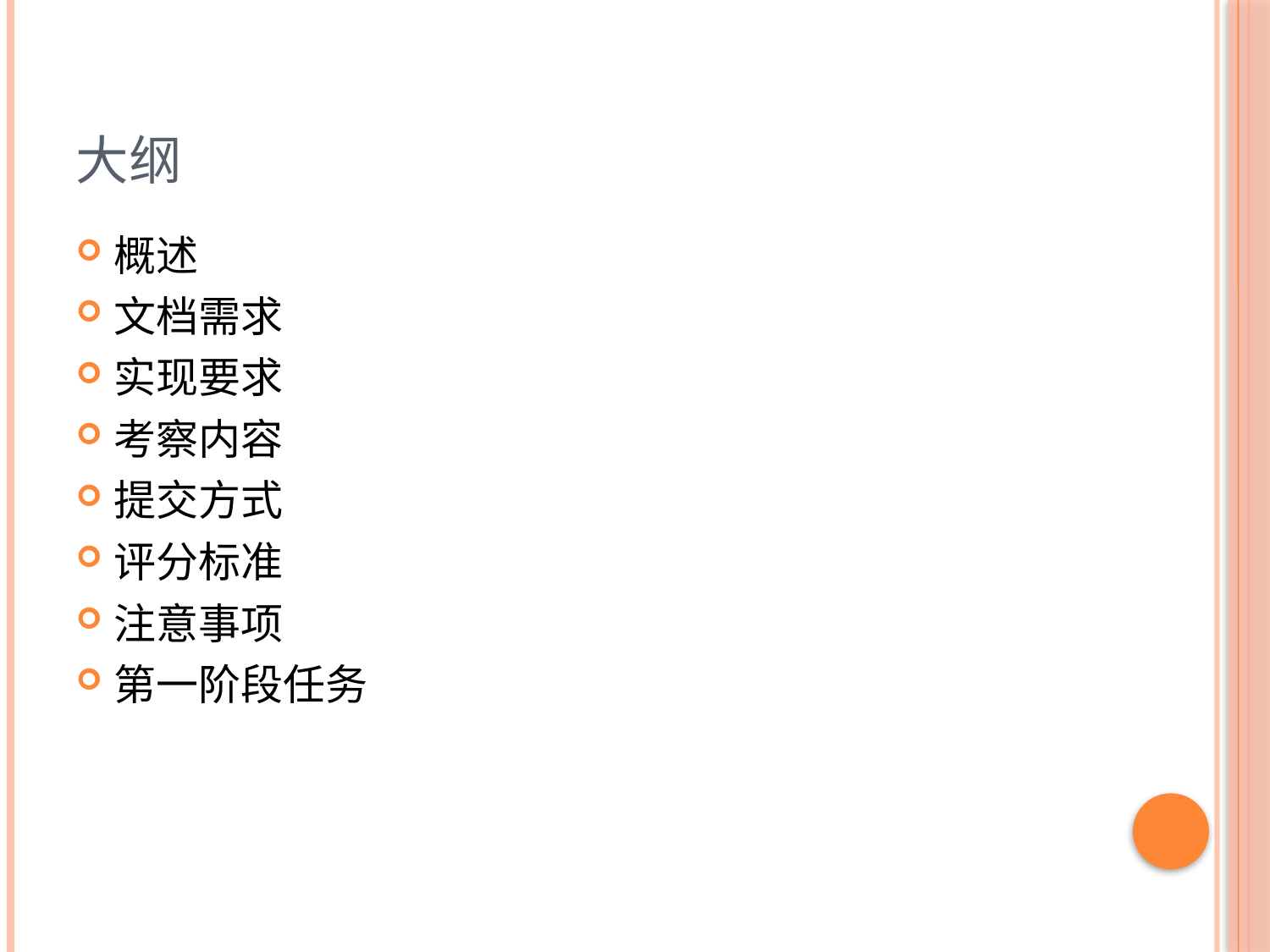

# 大纲
概述
文档需求
实现要求
考察内容
提交方式
评分标准
注意事项
第一阶段任务